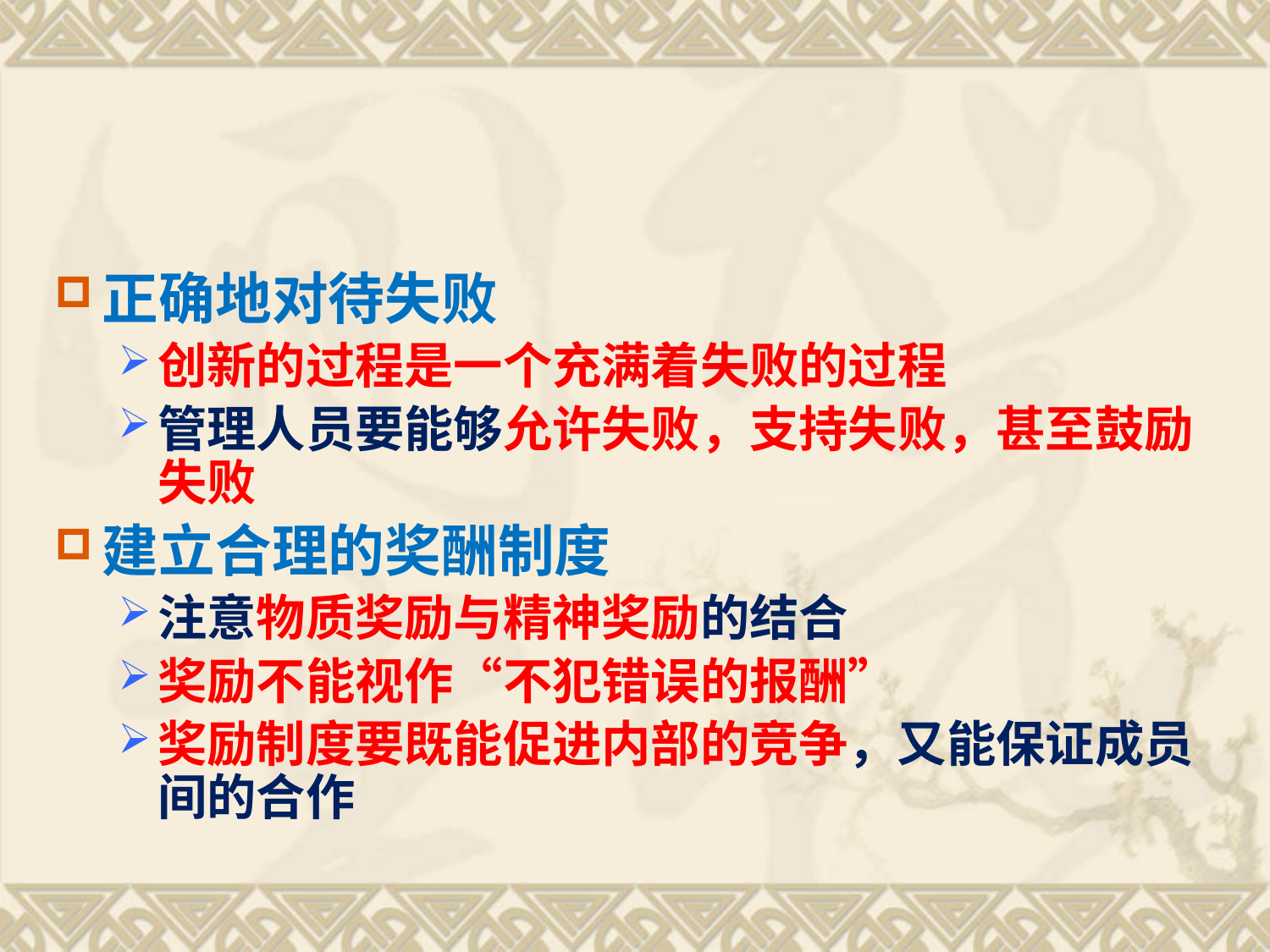

#
正确地对待失败
创新的过程是一个充满着失败的过程
管理人员要能够允许失败，支持失败，甚至鼓励失败
建立合理的奖酬制度
注意物质奖励与精神奖励的结合
奖励不能视作“不犯错误的报酬”
奖励制度要既能促进内部的竞争，又能保证成员间的合作